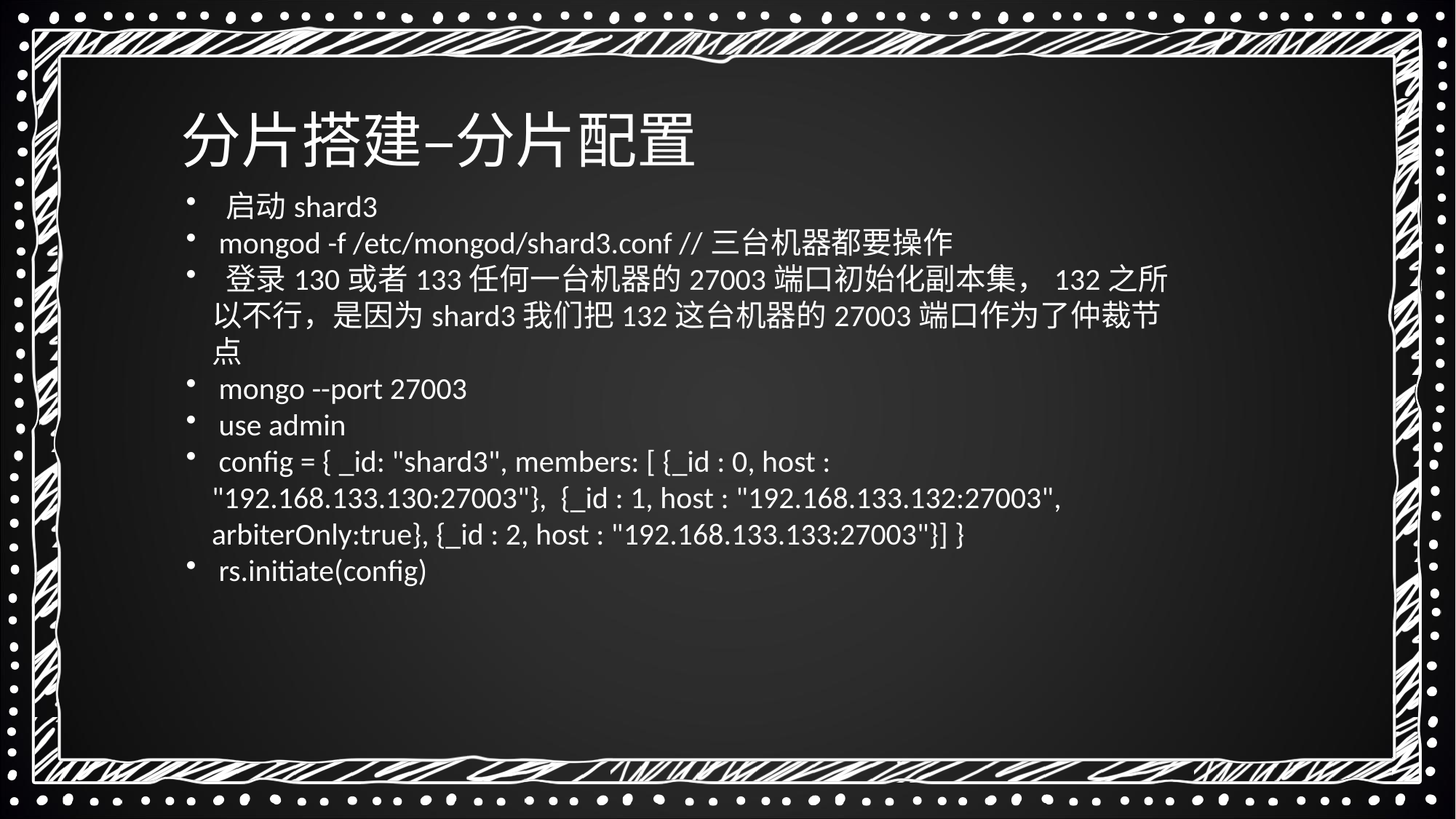

分片搭建–分片配置
 启动shard3
 mongod -f /etc/mongod/shard3.conf //三台机器都要操作
 登录130或者133任何一台机器的27003端口初始化副本集，132之所以不行，是因为shard3我们把132这台机器的27003端口作为了仲裁节点
 mongo --port 27003
 use admin
 config = { _id: "shard3", members: [ {_id : 0, host : "192.168.133.130:27003"},  {_id : 1, host : "192.168.133.132:27003", arbiterOnly:true}, {_id : 2, host : "192.168.133.133:27003"}] }
 rs.initiate(config)